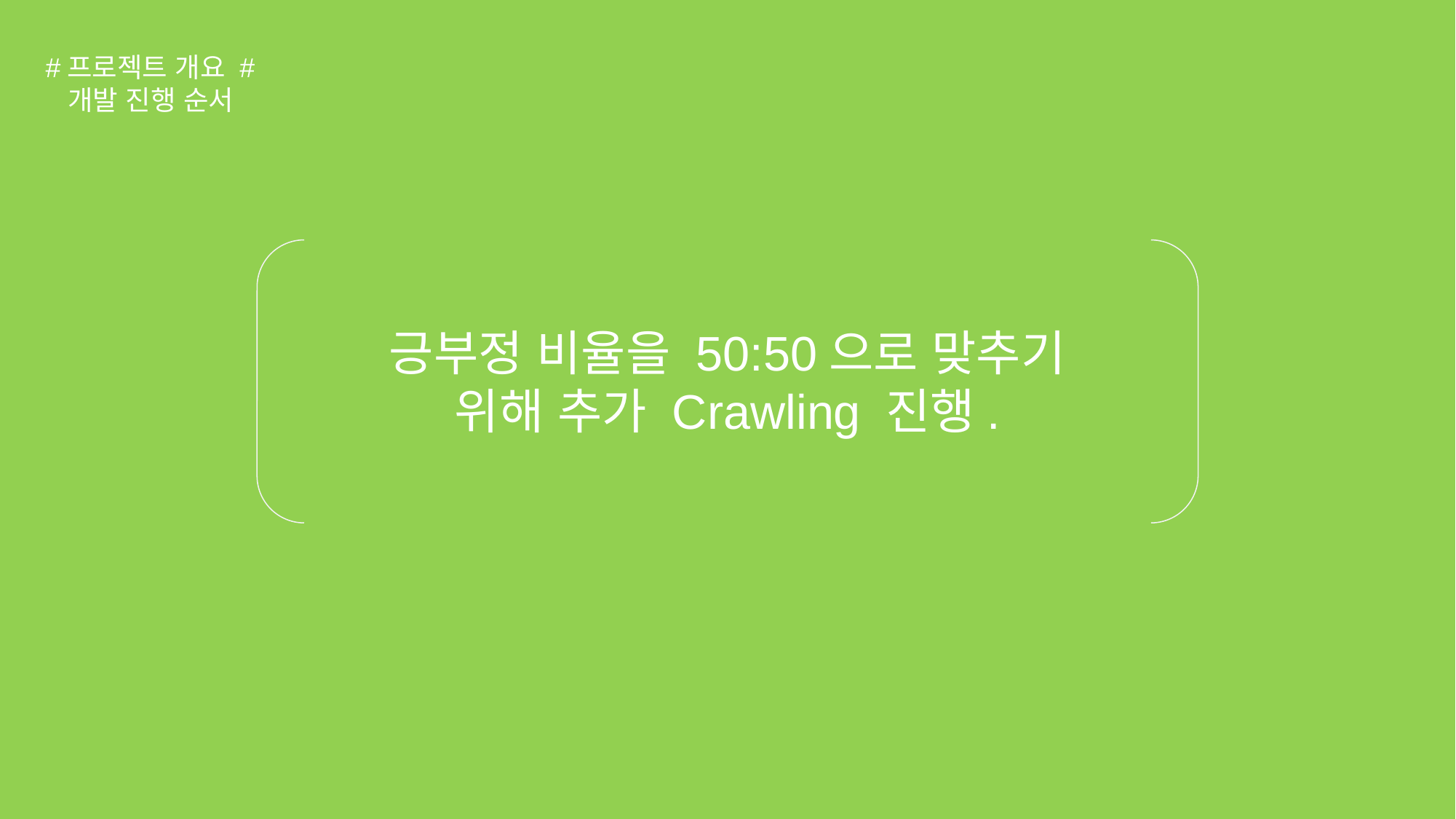

#프로젝트 개요 #개발 진행 순서

긍부정 비율을 50:50으로 맞추기 위해 추가 Crawling 진행.